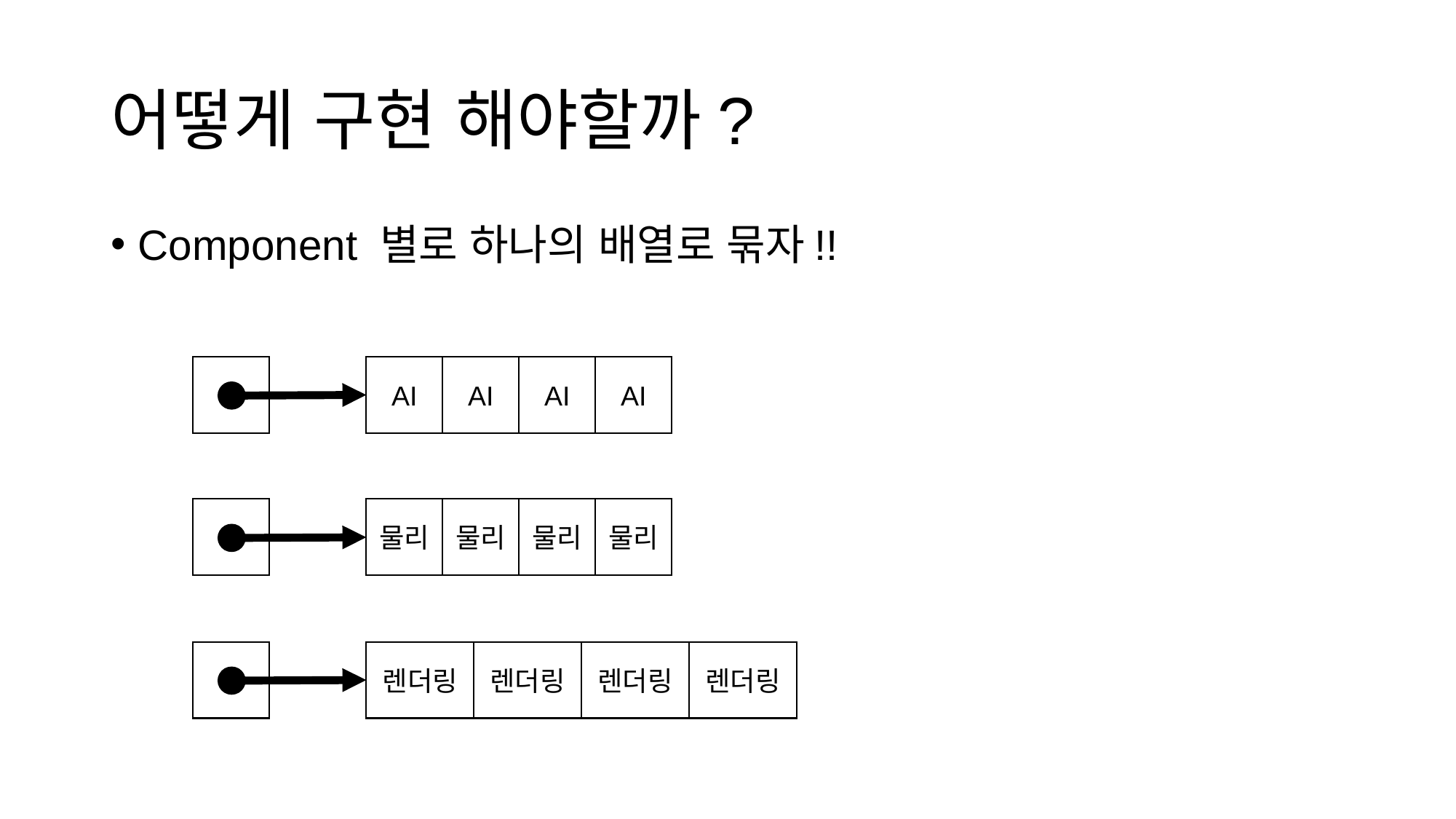

# 어떻게 구현 해야할까?
Component 별로 하나의 배열로 묶자!!

AI
AI
AI
AI

물리
물리
물리
물리

렌더링
렌더링
렌더링
렌더링